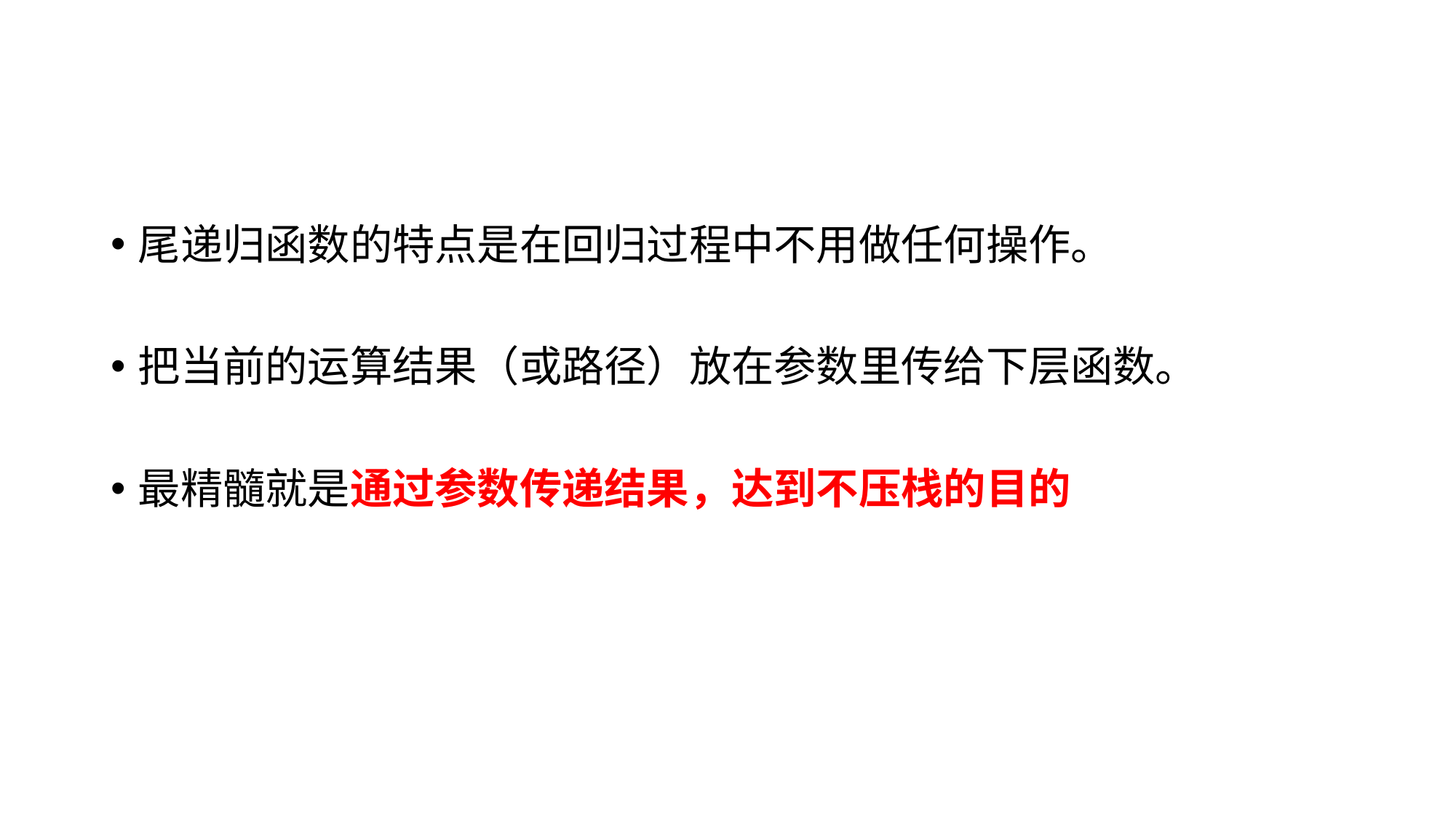

尾递归函数的特点是在回归过程中不用做任何操作。

把当前的运算结果（或路径）放在参数里传给下层函数。

最精髓就是通过参数传递结果，达到不压栈的目的